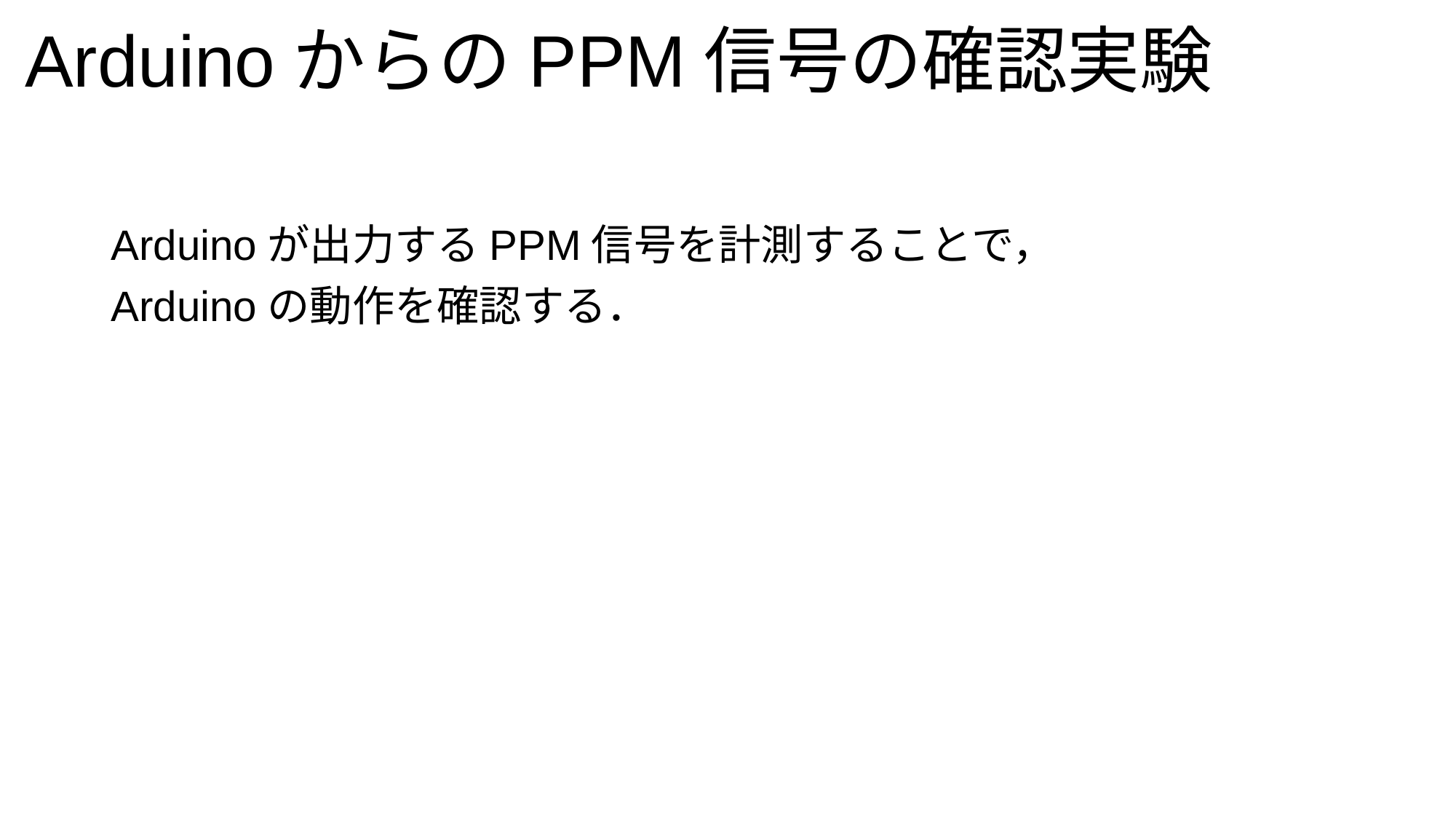

ArduinoからのPPM信号の確認実験
Arduinoが出力するPPM信号を計測することで，
Arduinoの動作を確認する．